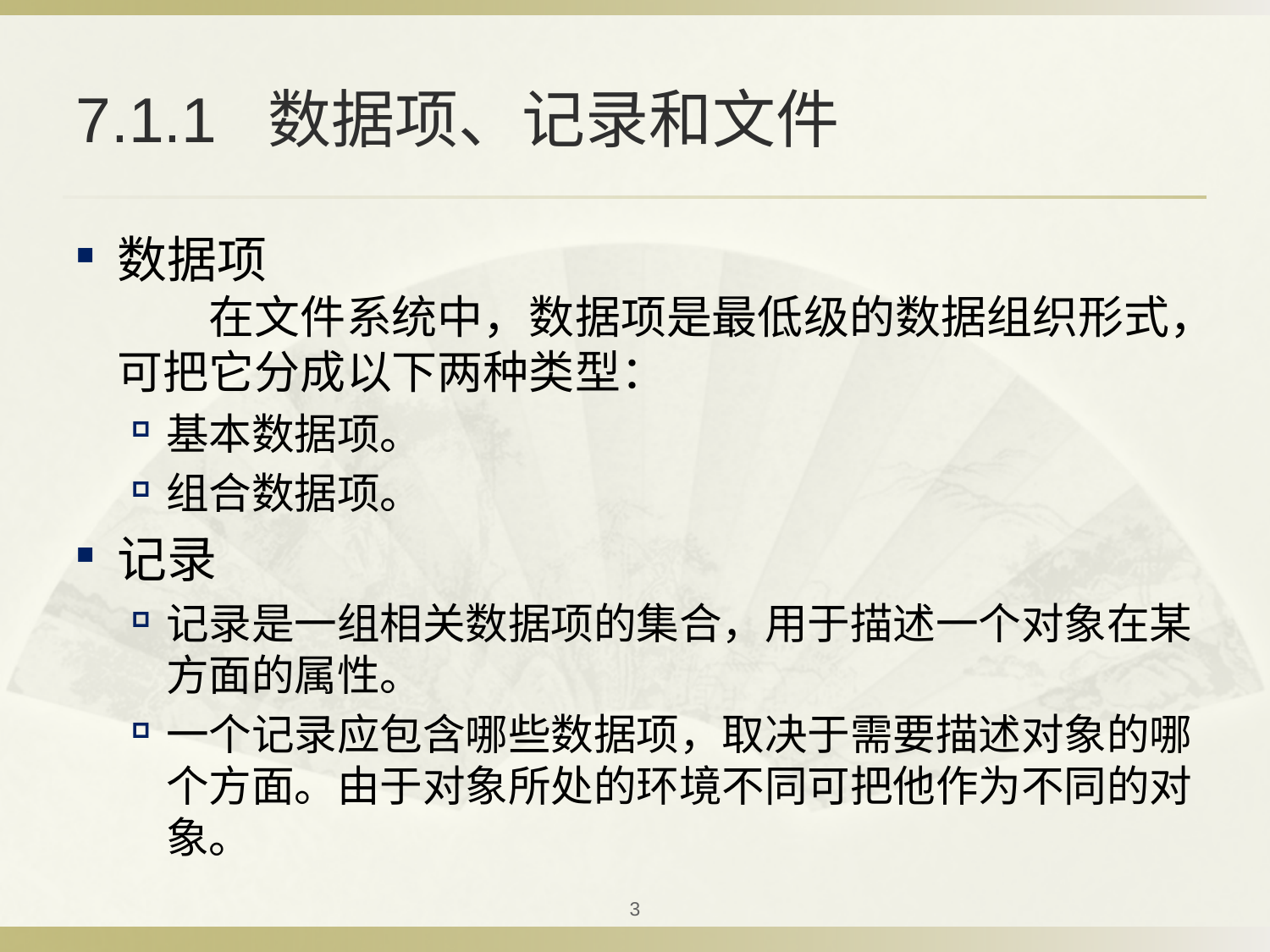

# 7.1.1  数据项、记录和文件
数据项
　　在文件系统中，数据项是最低级的数据组织形式，可把它分成以下两种类型：
基本数据项。
组合数据项。
记录
记录是一组相关数据项的集合，用于描述一个对象在某方面的属性。
一个记录应包含哪些数据项，取决于需要描述对象的哪个方面。由于对象所处的环境不同可把他作为不同的对象。
3